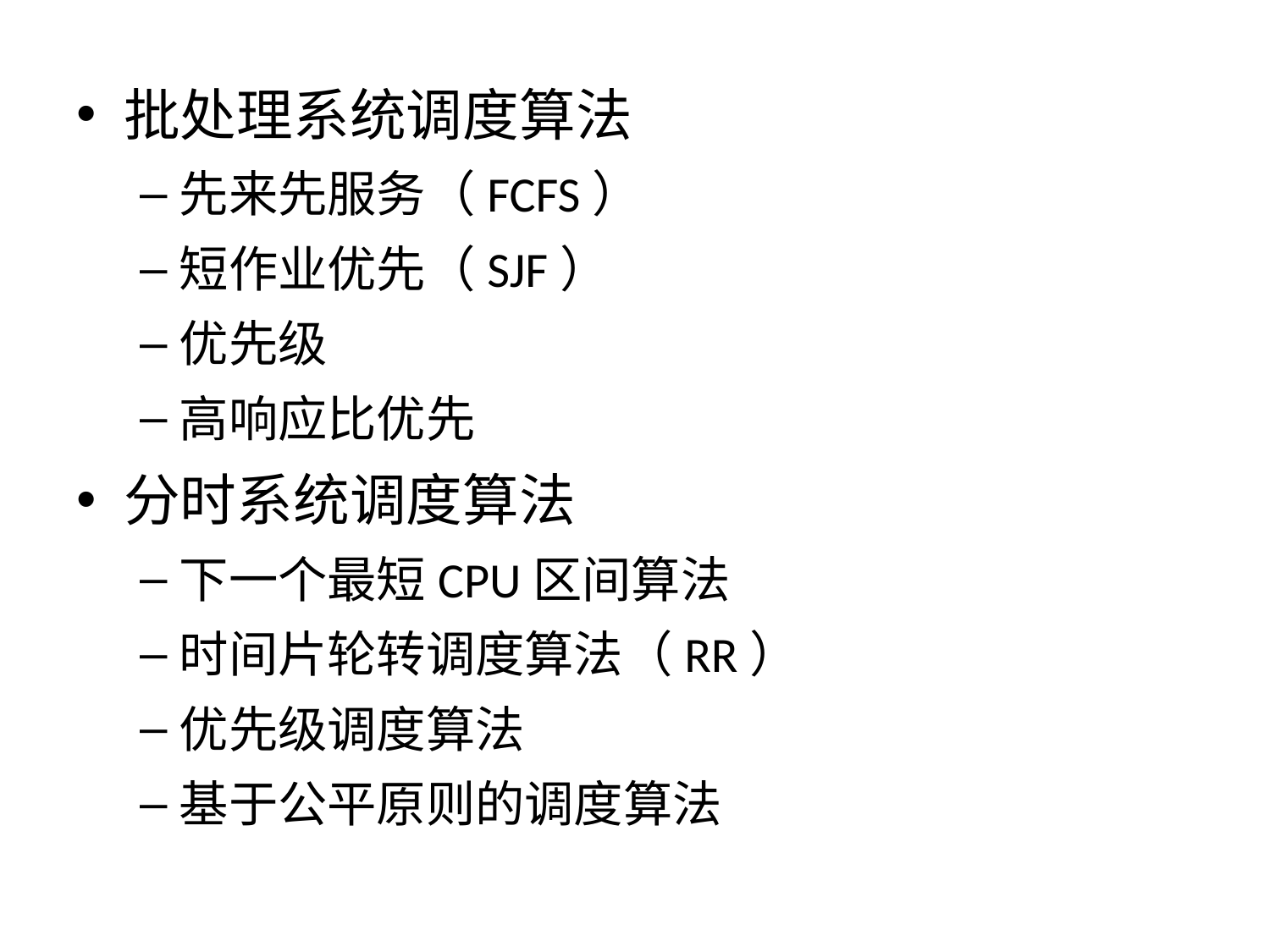

批处理系统调度算法
先来先服务（FCFS）
短作业优先（SJF）
优先级
高响应比优先
分时系统调度算法
下一个最短CPU区间算法
时间片轮转调度算法（RR）
优先级调度算法
基于公平原则的调度算法